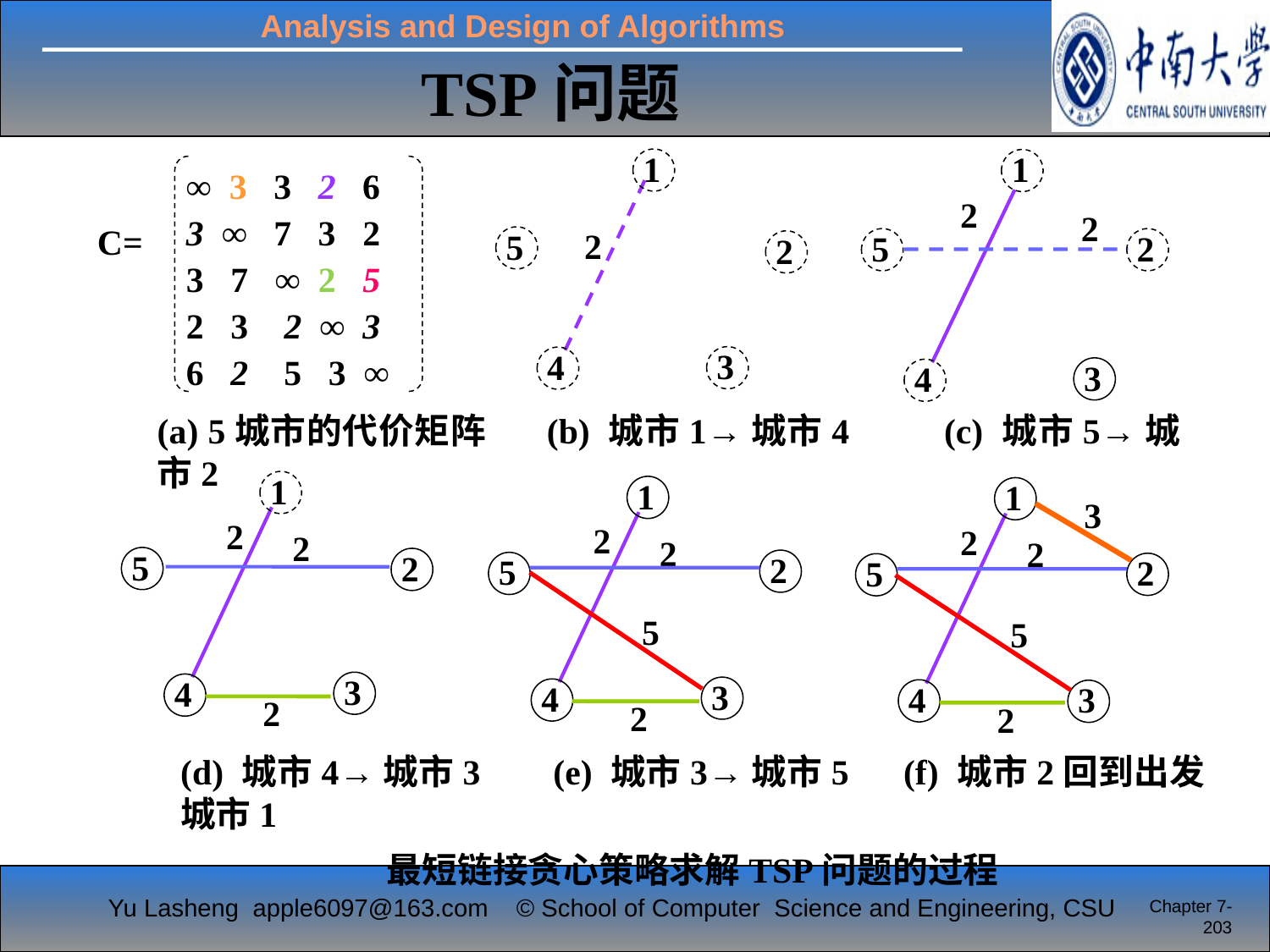

TSP问题

C=

1
1
∞  3   3   2   6
3  ∞   7   3   2
3   7   ∞  2   5
2   3    2  ∞  3
6   2    5   3  ∞

2
2
5
5
2
2
2

3
4
3
4
(a) 5城市的代价矩阵      (b) 城市1→城市4          (c) 城市5→城市2
1
1
1
3

2
2
2
2
2
2
5
2
2
5
2
5

5
5
3
4
3
4
4
3

2

2
2
(d) 城市4→城市3        (e) 城市3→城市5      (f) 城市2回到出发城市1
最短链接贪心策略求解TSP问题的过程
Chapter 7-203